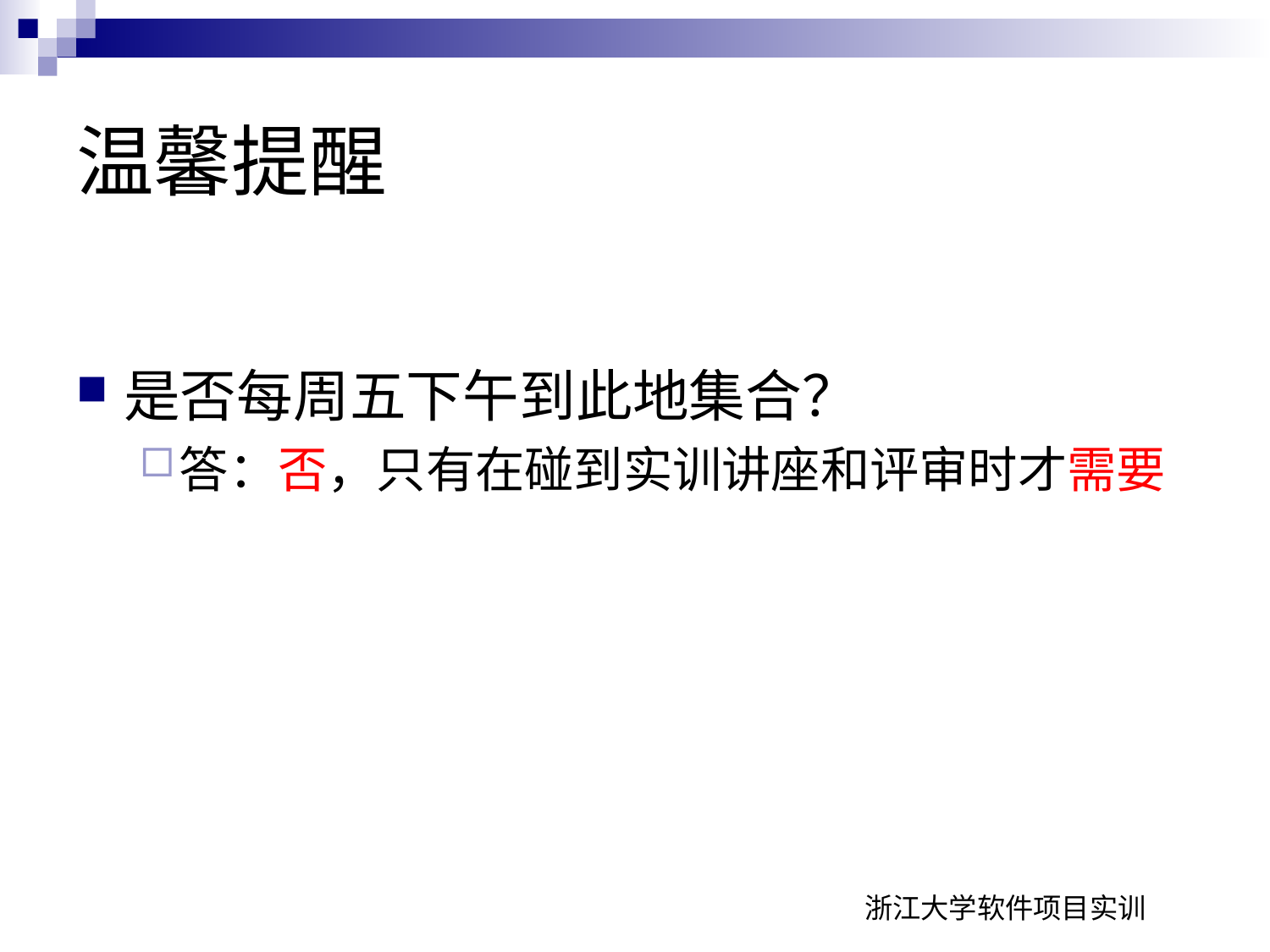

温馨提醒
是否每周五下午到此地集合？
答：否，只有在碰到实训讲座和评审时才需要

浙江大学软件项目实训